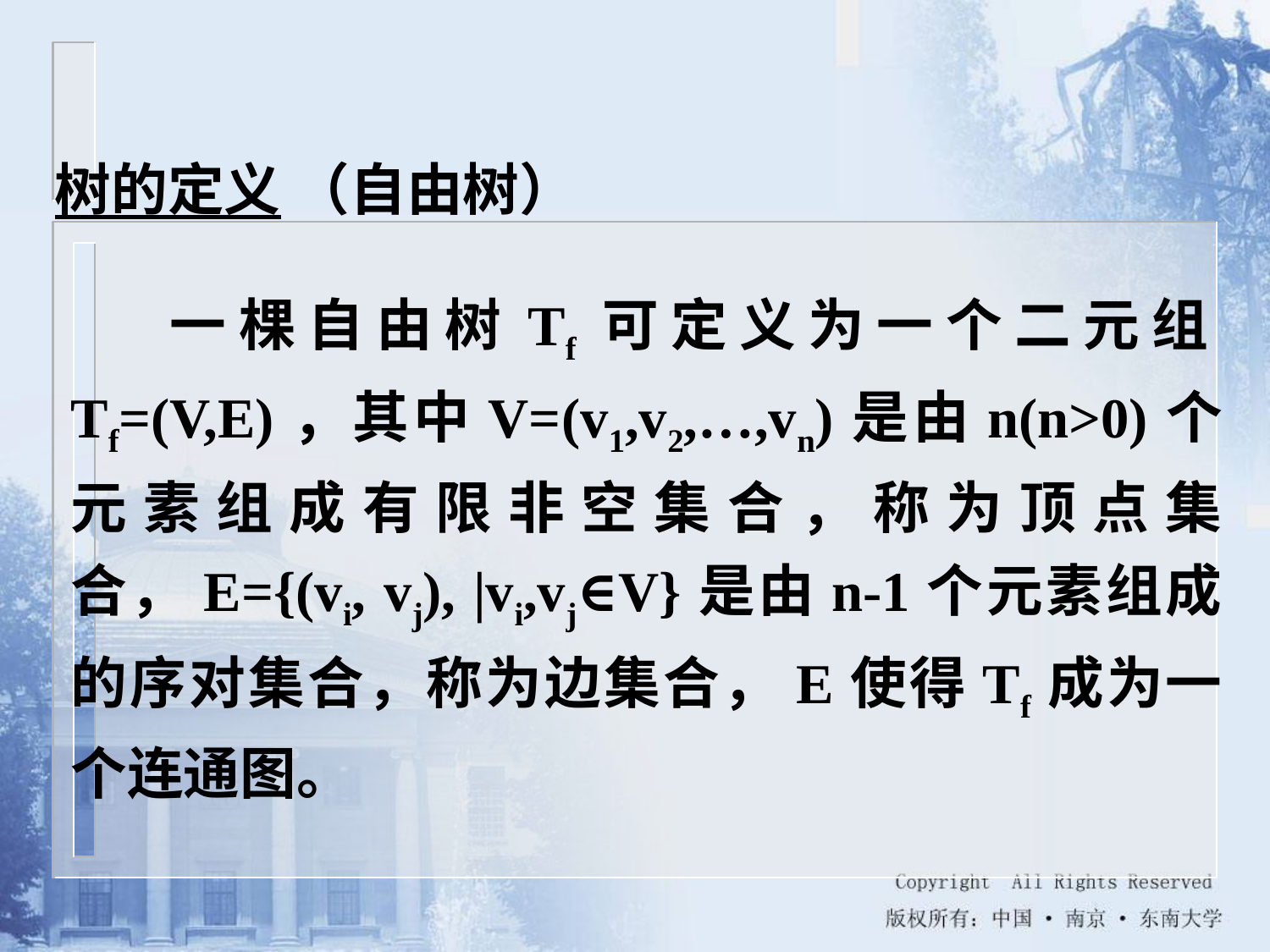

树的定义 （自由树）
一棵自由树Tf可定义为一个二元组Tf=(V,E)，其中V=(v1,v2,…,vn)是由n(n>0)个元素组成有限非空集合，称为顶点集合，E={(vi, vj), |vi,vj∈V}是由n-1个元素组成的序对集合，称为边集合，E使得Tf成为一个连通图。